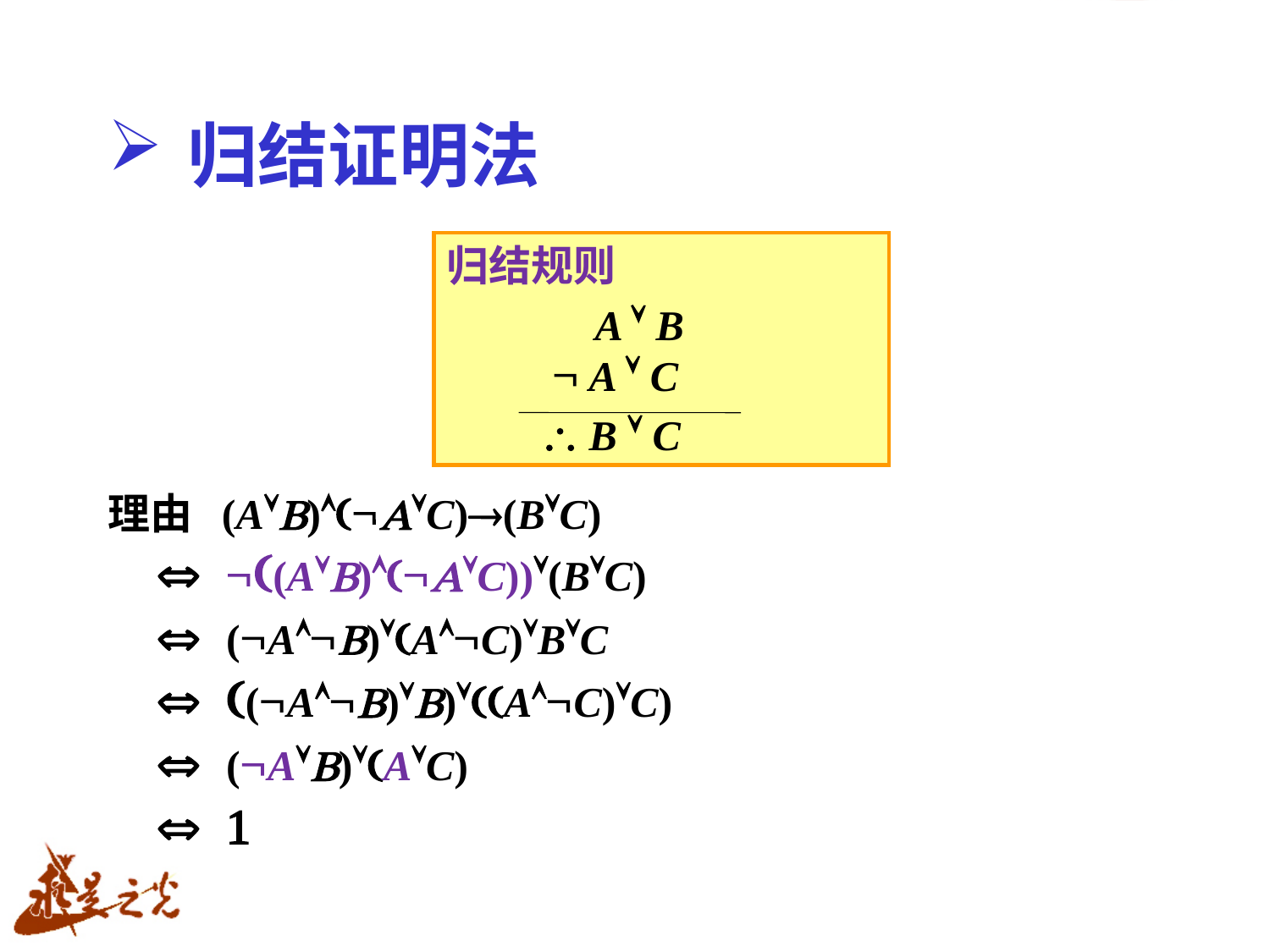

# 归结证明法
归结规则
              A ∨ B
          ¬ A ∨ C
         ∴ B ∨ C

理由  (A∨Β)∧(¬Α∨C)→(B∨C)
⇔ ¬((A∨Β)∧(¬Α∨C))∨(B∨C)
⇔ (¬A∧¬Β)∨(A∧¬C)∨B∨C
⇔ ((¬A∧¬Β)∨Β)∨((A∧¬C)∨C)
⇔ (¬A∨Β)∨(A∨C)
⇔ 1
17